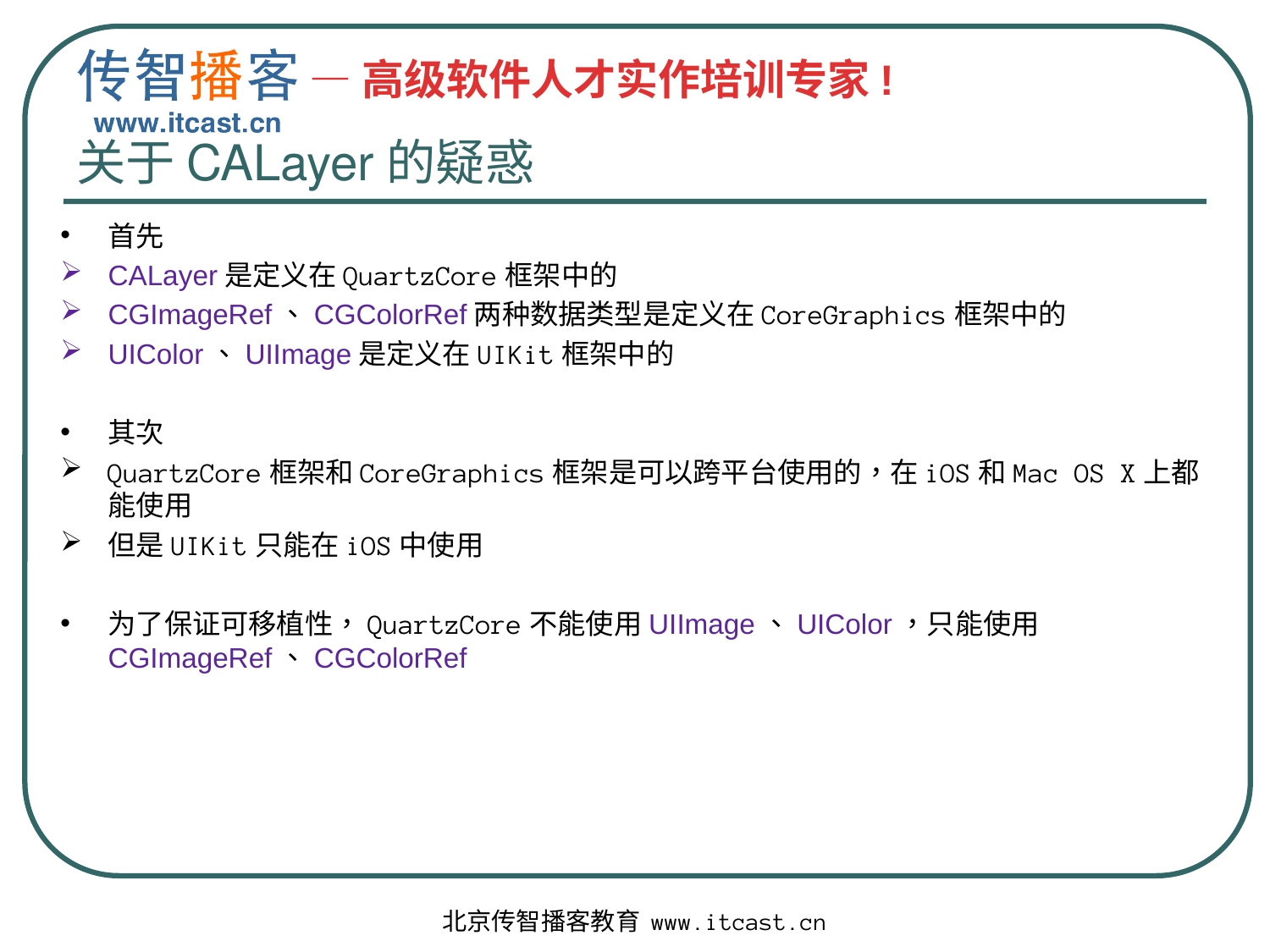

# 关于CALayer的疑惑
首先
CALayer是定义在QuartzCore框架中的
CGImageRef、CGColorRef两种数据类型是定义在CoreGraphics框架中的
UIColor、UIImage是定义在UIKit框架中的

其次
QuartzCore框架和CoreGraphics框架是可以跨平台使用的，在iOS和Mac OS X上都能使用
但是UIKit只能在iOS中使用

为了保证可移植性，QuartzCore不能使用UIImage、UIColor，只能使用CGImageRef、CGColorRef